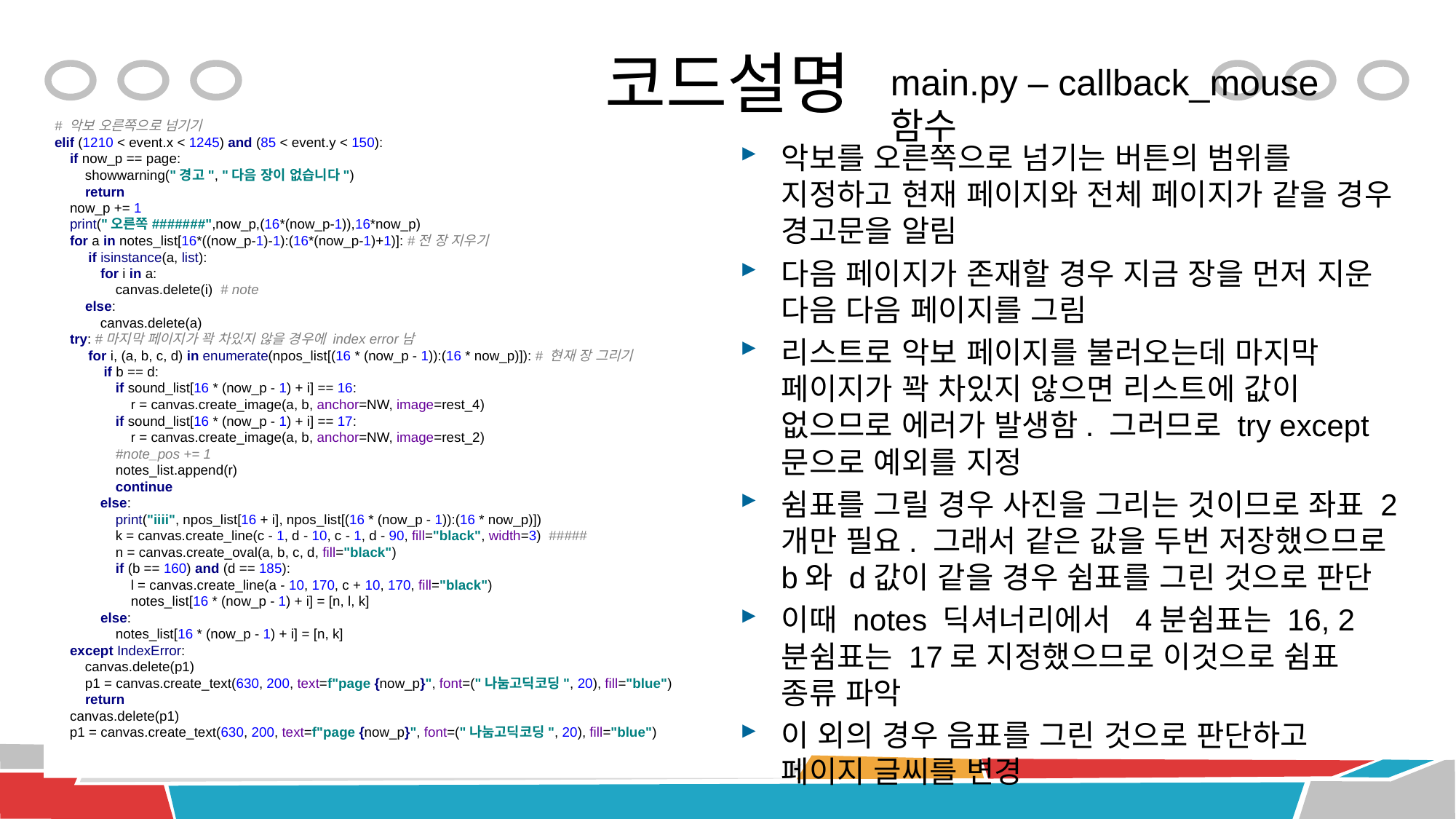

# 코드설명
main.py – callback_mouse함수
# 악보 오른쪽으로 넘기기 elif (1210 < event.x < 1245) and (85 < event.y < 150): if now_p == page: showwarning("경고", "다음 장이 없습니다") return now_p += 1 print("오른쪽#######",now_p,(16*(now_p-1)),16*now_p) for a in notes_list[16*((now_p-1)-1):(16*(now_p-1)+1)]: #전 장 지우기 if isinstance(a, list): for i in a: canvas.delete(i)  # note else: canvas.delete(a) try: #마지막 페이지가 꽉 차있지 않을 경우에 index error남 for i, (a, b, c, d) in enumerate(npos_list[(16 * (now_p - 1)):(16 * now_p)]): # 현재 장 그리기 if b == d: if sound_list[16 * (now_p - 1) + i] == 16: r = canvas.create_image(a, b, anchor=NW, image=rest_4) if sound_list[16 * (now_p - 1) + i] == 17: r = canvas.create_image(a, b, anchor=NW, image=rest_2) #note_pos += 1 notes_list.append(r) continue else: print("iiii", npos_list[16 + i], npos_list[(16 * (now_p - 1)):(16 * now_p)]) k = canvas.create_line(c - 1, d - 10, c - 1, d - 90, fill="black", width=3)  ##### n = canvas.create_oval(a, b, c, d, fill="black") if (b == 160) and (d == 185): l = canvas.create_line(a - 10, 170, c + 10, 170, fill="black") notes_list[16 * (now_p - 1) + i] = [n, l, k] else: notes_list[16 * (now_p - 1) + i] = [n, k] except IndexError: canvas.delete(p1) p1 = canvas.create_text(630, 200, text=f"page {now_p}", font=("나눔고딕코딩", 20), fill="blue") return canvas.delete(p1) p1 = canvas.create_text(630, 200, text=f"page {now_p}", font=("나눔고딕코딩", 20), fill="blue")
악보를 오른쪽으로 넘기는 버튼의 범위를 지정하고 현재 페이지와 전체 페이지가 같을 경우 경고문을 알림
다음 페이지가 존재할 경우 지금 장을 먼저 지운 다음 다음 페이지를 그림
리스트로 악보 페이지를 불러오는데 마지막 페이지가 꽉 차있지 않으면 리스트에 값이 없으므로 에러가 발생함. 그러므로 try except문으로 예외를 지정
쉼표를 그릴 경우 사진을 그리는 것이므로 좌표 2개만 필요. 그래서 같은 값을 두번 저장했으므로 b와 d값이 같을 경우 쉼표를 그린 것으로 판단
이때 notes 딕셔너리에서  4분쉼표는 16, 2분쉼표는 17로 지정했으므로 이것으로 쉼표 종류 파악
이 외의 경우 음표를 그린 것으로 판단하고 페이지 글씨를 변경